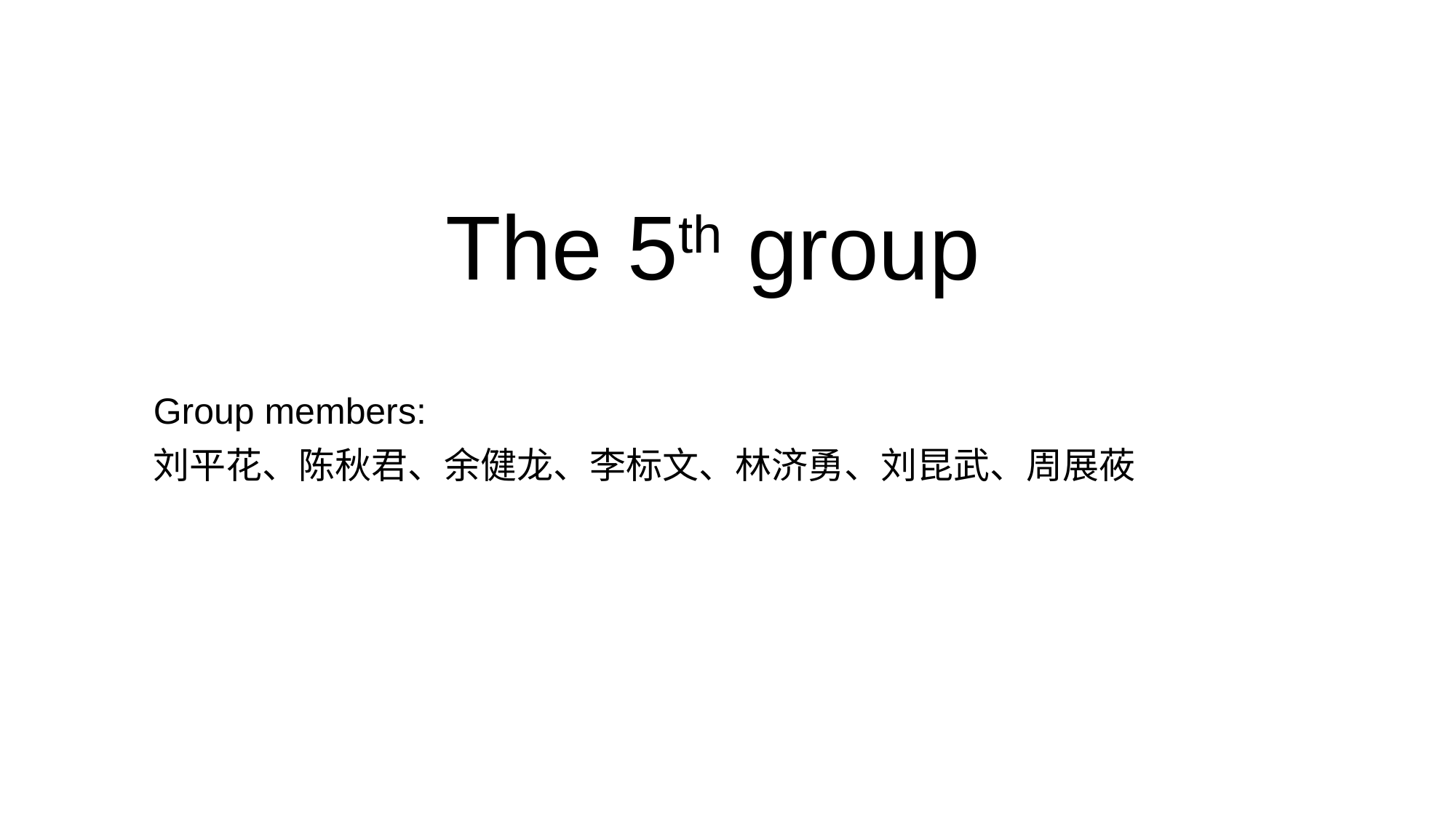

# The 5th group
Group members:
刘平花、陈秋君、余健龙、李标文、林济勇、刘昆武、周展莜